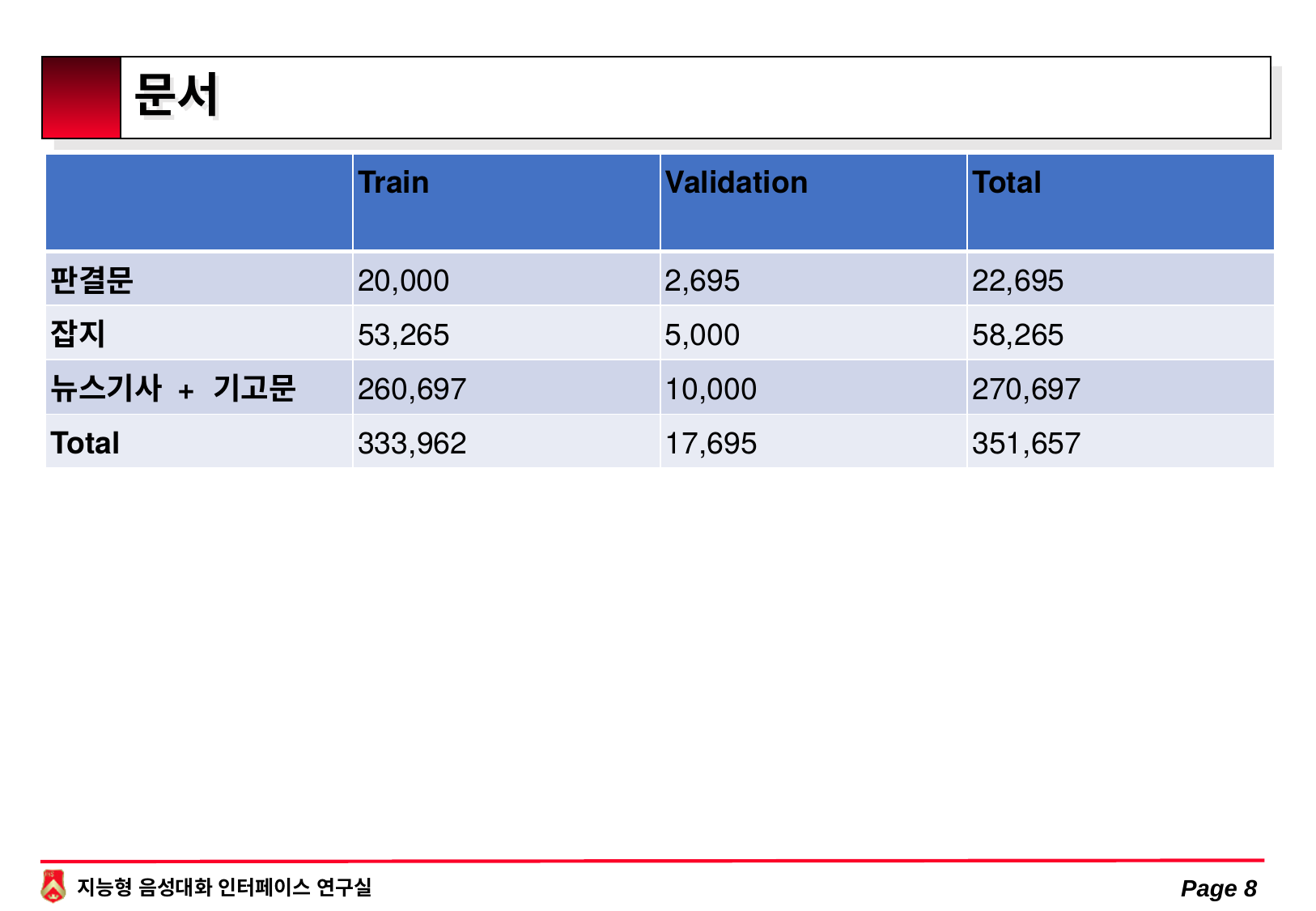

# 문서
|  | Train | Validation | Total |
| --- | --- | --- | --- |
| 판결문 | 20,000 | 2,695 | 22,695 |
| 잡지 | 53,265 | 5,000 | 58,265 |
| 뉴스기사 + 기고문 | 260,697 | 10,000 | 270,697 |
| Total | 333,962 | 17,695 | 351,657 |
Page 8